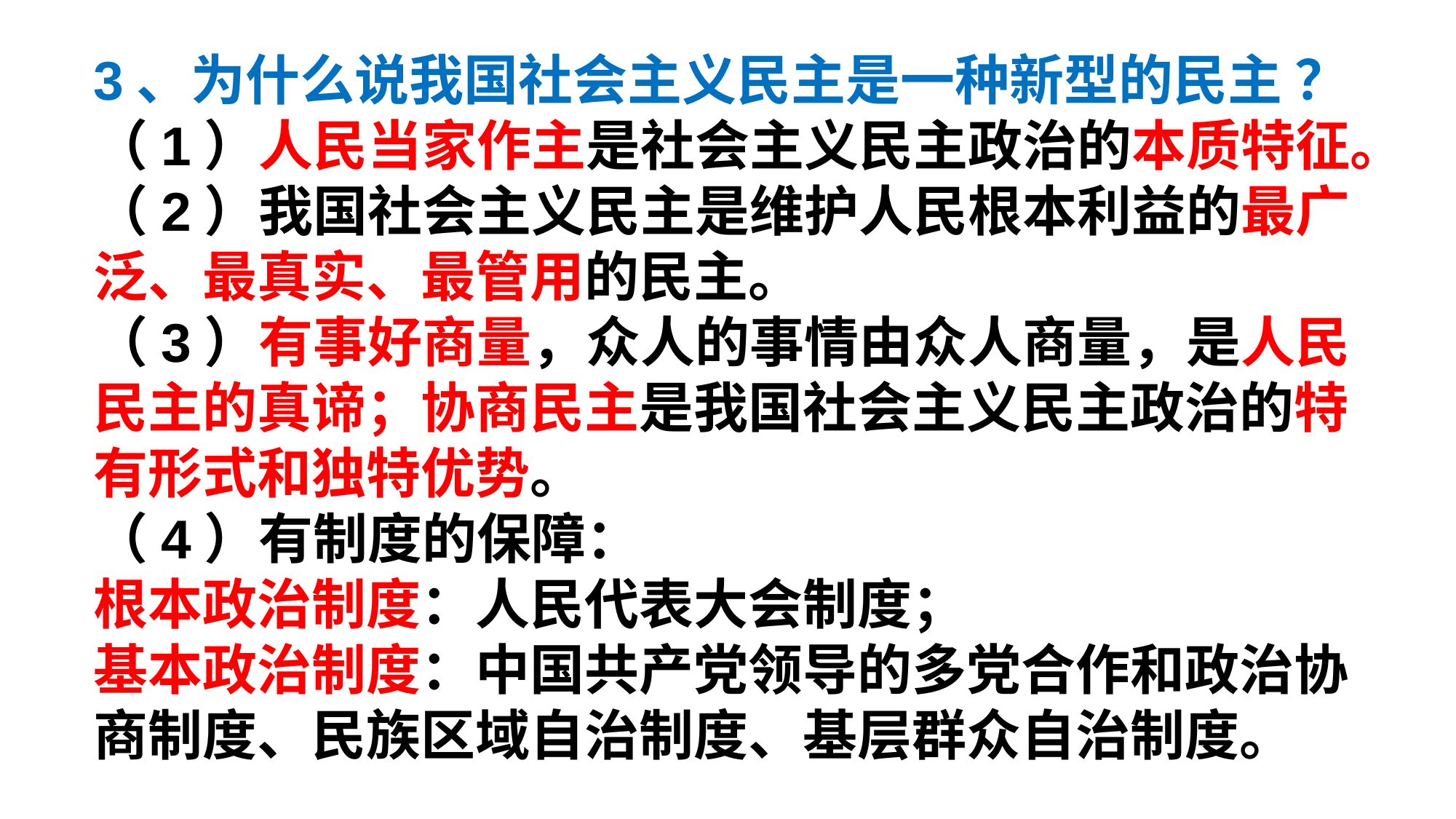

3、为什么说我国社会主义民主是一种新型的民主 ？（1）人民当家作主是社会主义民主政治的本质特征。（2）我国社会主义民主是维护人民根本利益的最广泛、最真实、最管用的民主。
（3）有事好商量，众人的事情由众人商量，是人民民主的真谛；协商民主是我国社会主义民主政治的特有形式和独特优势。
（4）有制度的保障：
根本政治制度：人民代表大会制度；
基本政治制度：中国共产党领导的多党合作和政治协商制度、民族区域自治制度、基层群众自治制度。